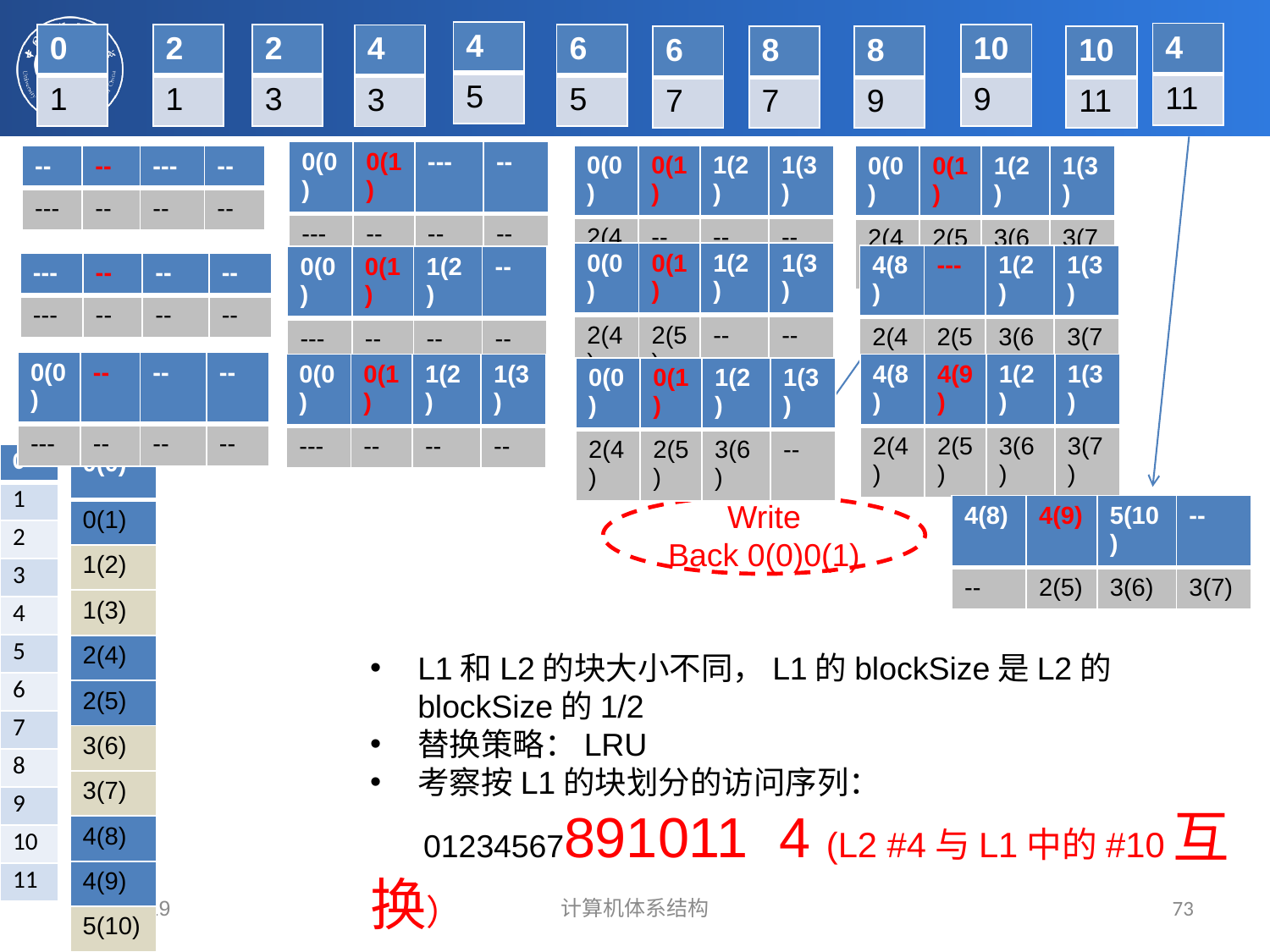

| 4 |
| --- |
| 5 |
| 4 |
| --- |
| 11 |
| 0 |
| --- |
| 1 |
| 2 |
| --- |
| 1 |
| 2 |
| --- |
| 3 |
| 6 |
| --- |
| 5 |
| 10 |
| --- |
| 9 |
| 4 |
| --- |
| 3 |
| 6 |
| --- |
| 7 |
| 8 |
| --- |
| 7 |
| 8 |
| --- |
| 9 |
| 10 |
| --- |
| 11 |
| 0(0) | 0(1) | --- | -- |
| --- | --- | --- | --- |
| --- | -- | -- | -- |
| 0(0) | 0(1) | 1(2) | 1(3) |
| --- | --- | --- | --- |
| 2(4) | -- | -- | -- |
| -- | -- | --- | -- |
| --- | --- | --- | --- |
| --- | -- | -- | -- |
| 0(0) | 0(1) | 1(2) | 1(3) |
| --- | --- | --- | --- |
| 2(4) | 2(5) | 3(6) | 3(7) |
| 0(0) | 0(1) | 1(2) | 1(3) |
| --- | --- | --- | --- |
| 2(4) | 2(5) | -- | -- |
| 4(8) | --- | 1(2) | 1(3) |
| --- | --- | --- | --- |
| 2(4) | 2(5) | 3(6) | 3(7) |
| 0(0) | 0(1) | 1(2) | -- |
| --- | --- | --- | --- |
| --- | -- | -- | -- |
| --- | -- | -- | -- |
| --- | --- | --- | --- |
| --- | -- | -- | -- |
| 0(0) | -- | -- | -- |
| --- | --- | --- | --- |
| --- | -- | -- | -- |
| 0(0) | 0(1) | 1(2) | 1(3) |
| --- | --- | --- | --- |
| --- | -- | -- | -- |
| 4(8) | 4(9) | 1(2) | 1(3) |
| --- | --- | --- | --- |
| 2(4) | 2(5) | 3(6) | 3(7) |
| 0(0) | 0(1) | 1(2) | 1(3) |
| --- | --- | --- | --- |
| 2(4) | 2(5) | 3(6) | -- |
| 0(0) |
| --- |
| 0(1) |
| 1(2) |
| 1(3) |
| 2(4) |
| 2(5) |
| 3(6) |
| 3(7) |
| 4(8) |
| 4(9) |
| 5(10) |
| 0 |
| --- |
| 1 |
| 2 |
| 3 |
| 4 |
| 5 |
| 6 |
| 7 |
| 8 |
| 9 |
| 10 |
| 11 |
| 4(8) | 4(9) | 5(10) | -- |
| --- | --- | --- | --- |
| -- | 2(5) | 3(6) | 3(7) |
Write
Back 0(0)0(1)
L1和L2的块大小不同，L1的blockSize是L2的blockSize的1/2
替换策略：LRU
考察按L1的块划分的访问序列：
      01234567891011  4 (L2 #4与L1中的#10互换）

2019/3/19
计算机体系结构
73